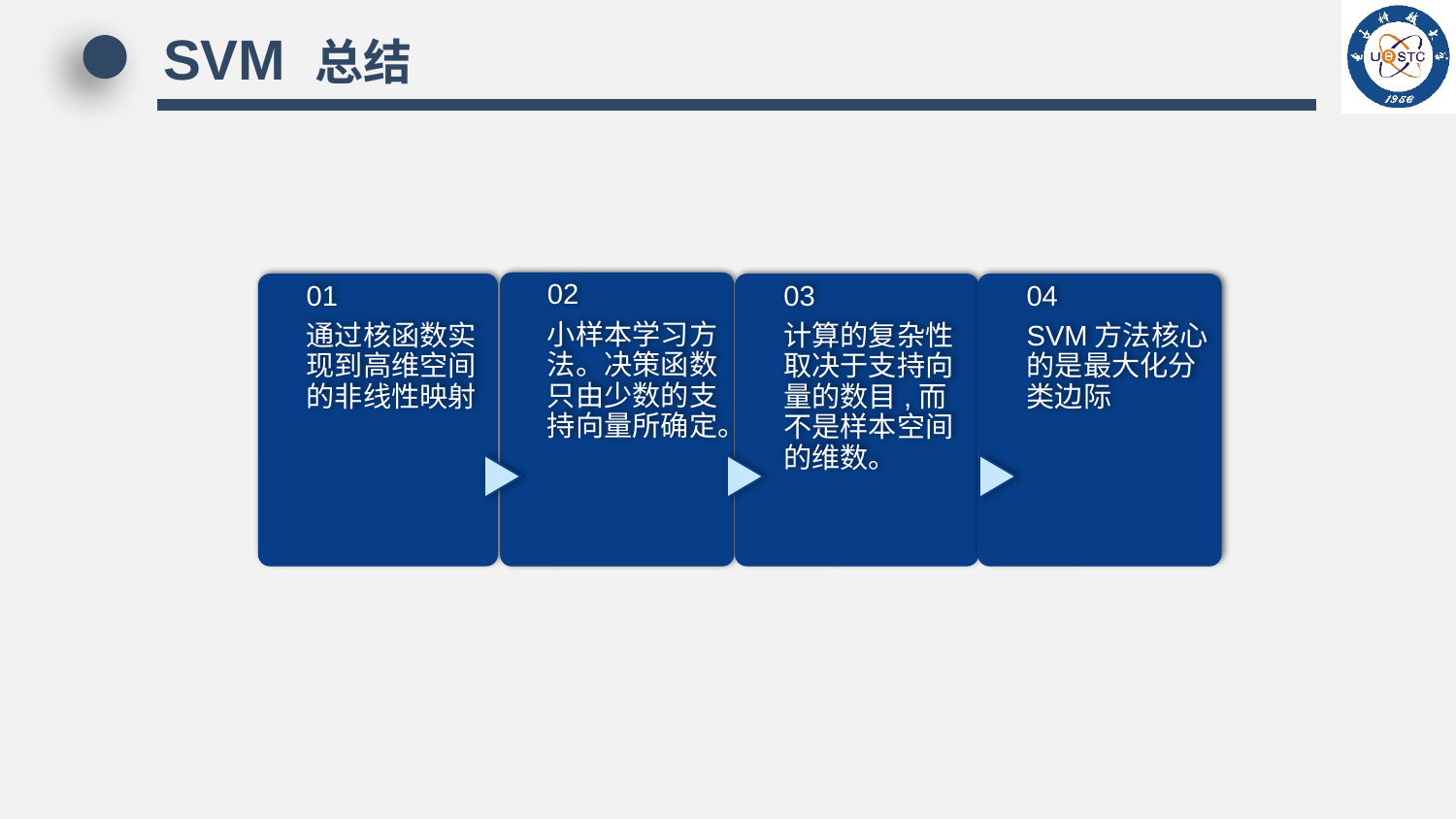

SVM 总结

01
通过核函数实现到高维空间的非线性映射

02
小样本学习方法。决策函数只由少数的支持向量所确定。

03
计算的复杂性取决于支持向量的数目,而不是样本空间的维数。

04
SVM方法核心的是最大化分类边际